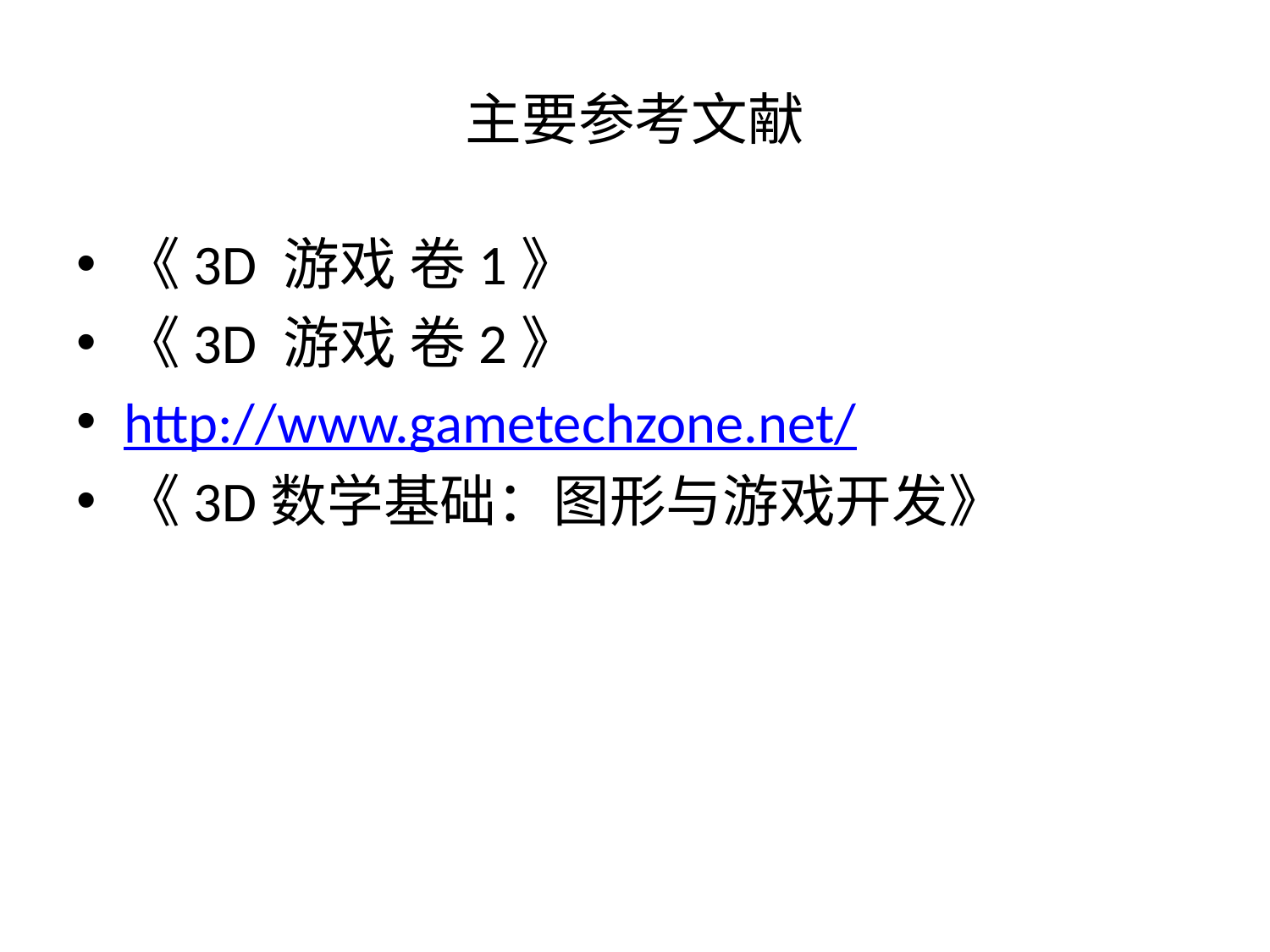

# 主要参考文献
《3D 游戏 卷1》
《3D 游戏 卷2》
http://www.gametechzone.net/
《3D数学基础：图形与游戏开发》